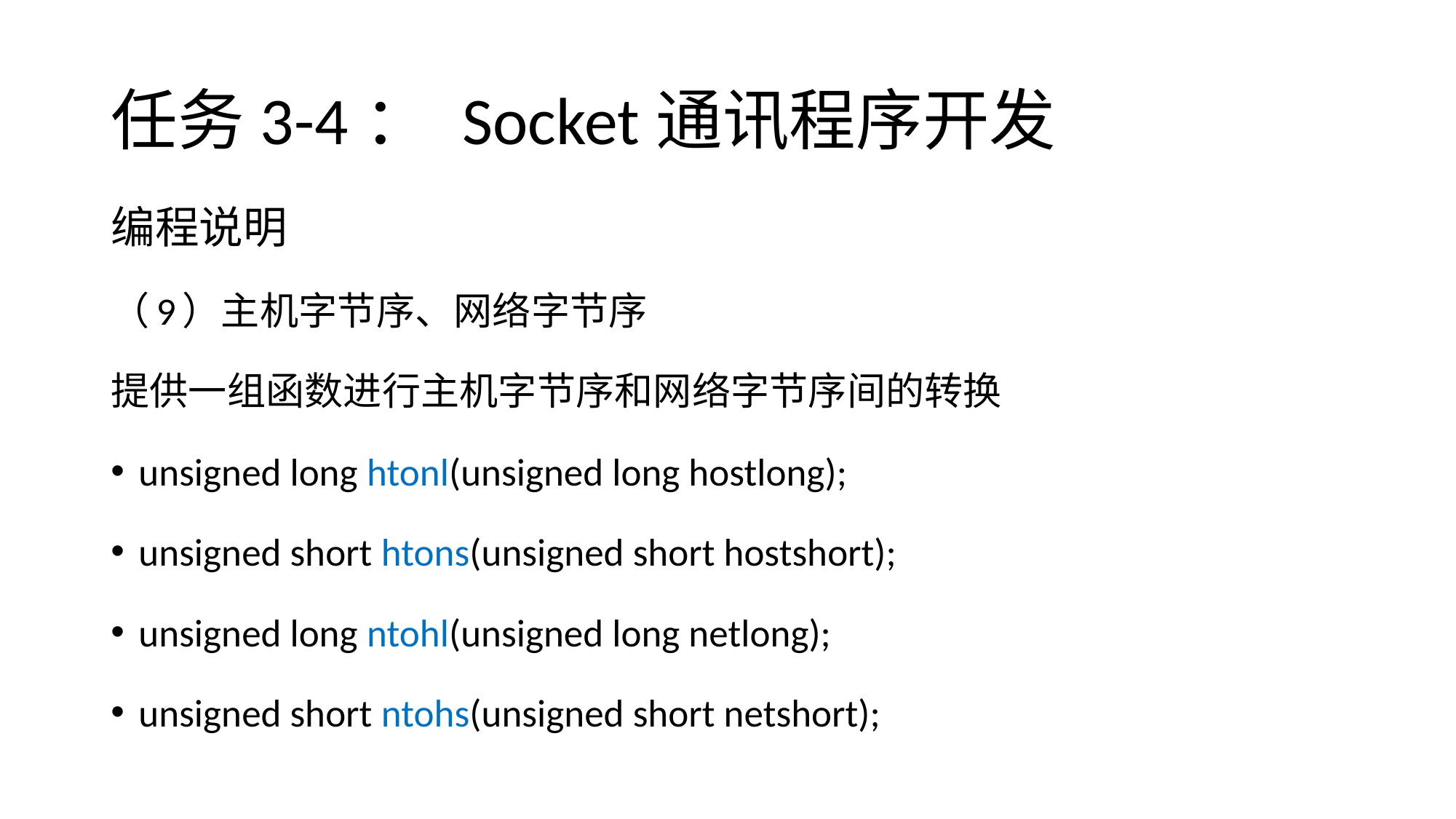

# 任务3-4： Socket通讯程序开发
编程说明
（9）主机字节序、网络字节序
提供一组函数进行主机字节序和网络字节序间的转换
unsigned long htonl(unsigned long hostlong);
unsigned short htons(unsigned short hostshort);
unsigned long ntohl(unsigned long netlong);
unsigned short ntohs(unsigned short netshort);